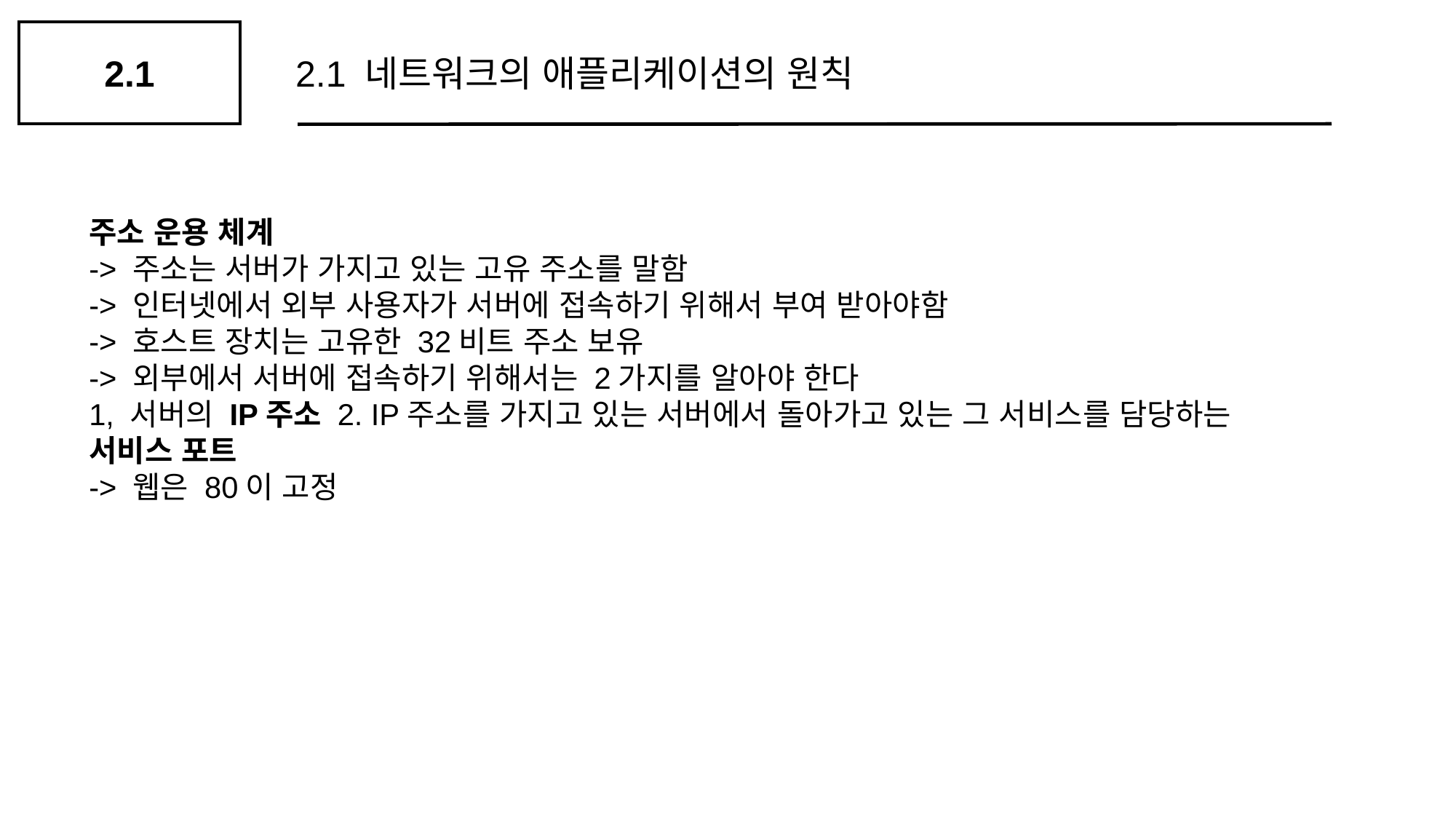

2.1
2.1 네트워크의 애플리케이션의 원칙
주소 운용 체계
-> 주소는 서버가 가지고 있는 고유 주소를 말함
-> 인터넷에서 외부 사용자가 서버에 접속하기 위해서 부여 받아야함
-> 호스트 장치는 고유한 32비트 주소 보유
-> 외부에서 서버에 접속하기 위해서는 2가지를 알아야 한다
1, 서버의 IP주소 2. IP주소를 가지고 있는 서버에서 돌아가고 있는 그 서비스를 담당하는 서비스 포트
-> 웹은 80이 고정